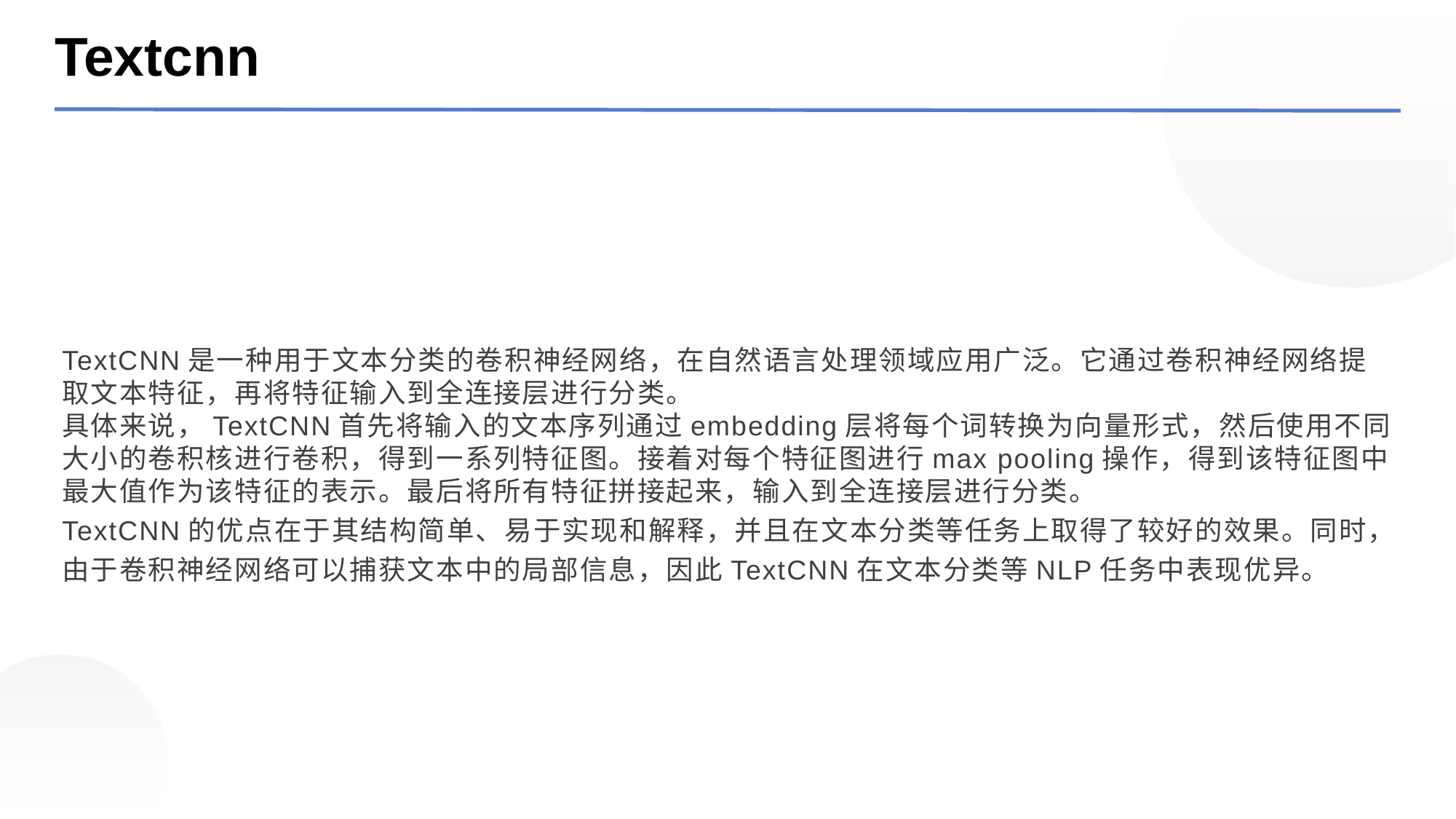

Textcnn
TextCNN是一种用于文本分类的卷积神经网络，在自然语言处理领域应用广泛。它通过卷积神经网络提取文本特征，再将特征输入到全连接层进行分类。
具体来说，TextCNN首先将输入的文本序列通过embedding层将每个词转换为向量形式，然后使用不同大小的卷积核进行卷积，得到一系列特征图。接着对每个特征图进行max pooling操作，得到该特征图中最大值作为该特征的表示。最后将所有特征拼接起来，输入到全连接层进行分类。
TextCNN的优点在于其结构简单、易于实现和解释，并且在文本分类等任务上取得了较好的效果。同时，由于卷积神经网络可以捕获文本中的局部信息，因此TextCNN在文本分类等NLP任务中表现优异。